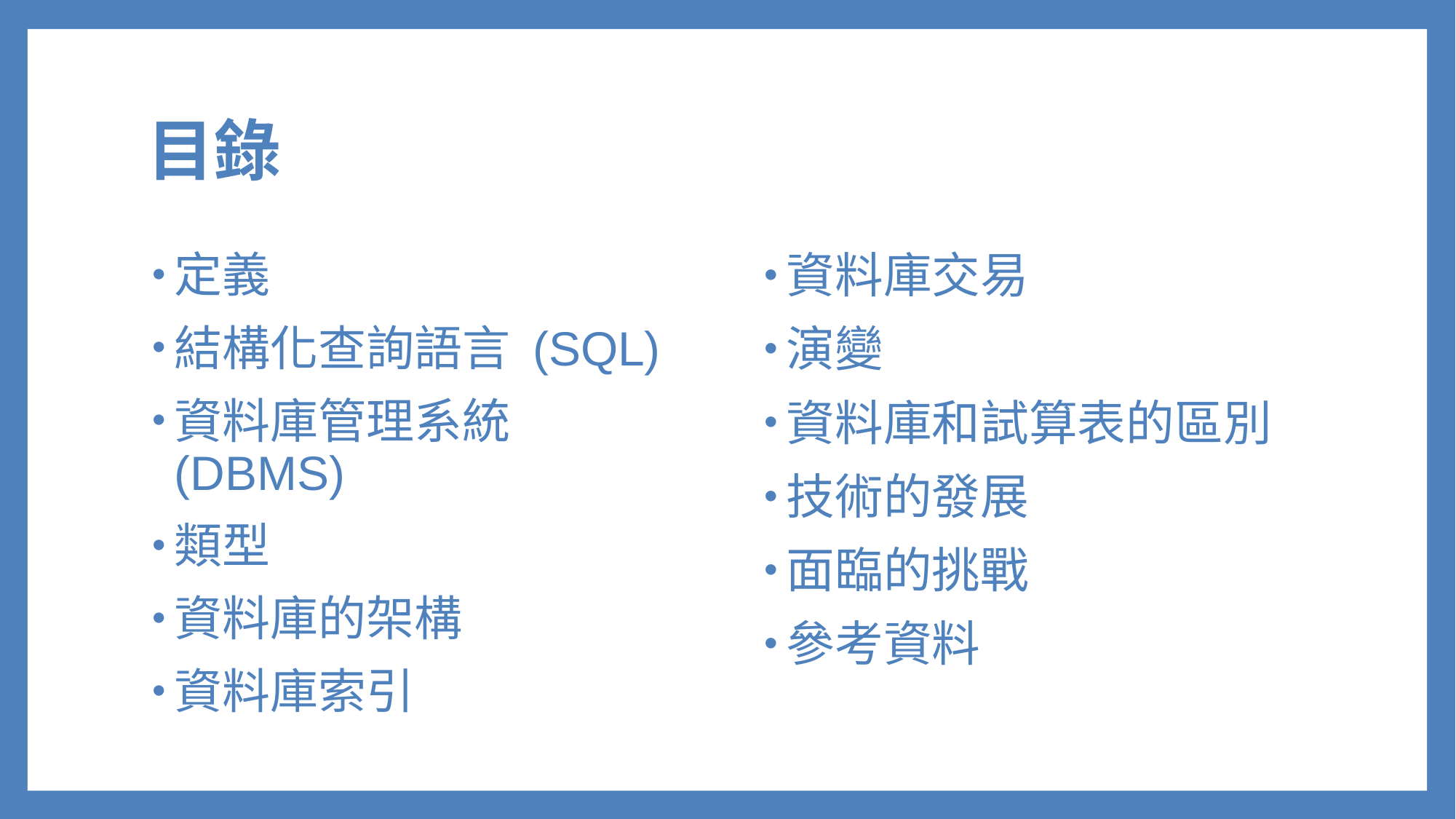

# 目錄
定義
結構化查詢語言 (SQL)
資料庫管理系統 (DBMS)
類型
資料庫的架構
資料庫索引

資料庫交易
演變
資料庫和試算表的區別
技術的發展
面臨的挑戰
參考資料